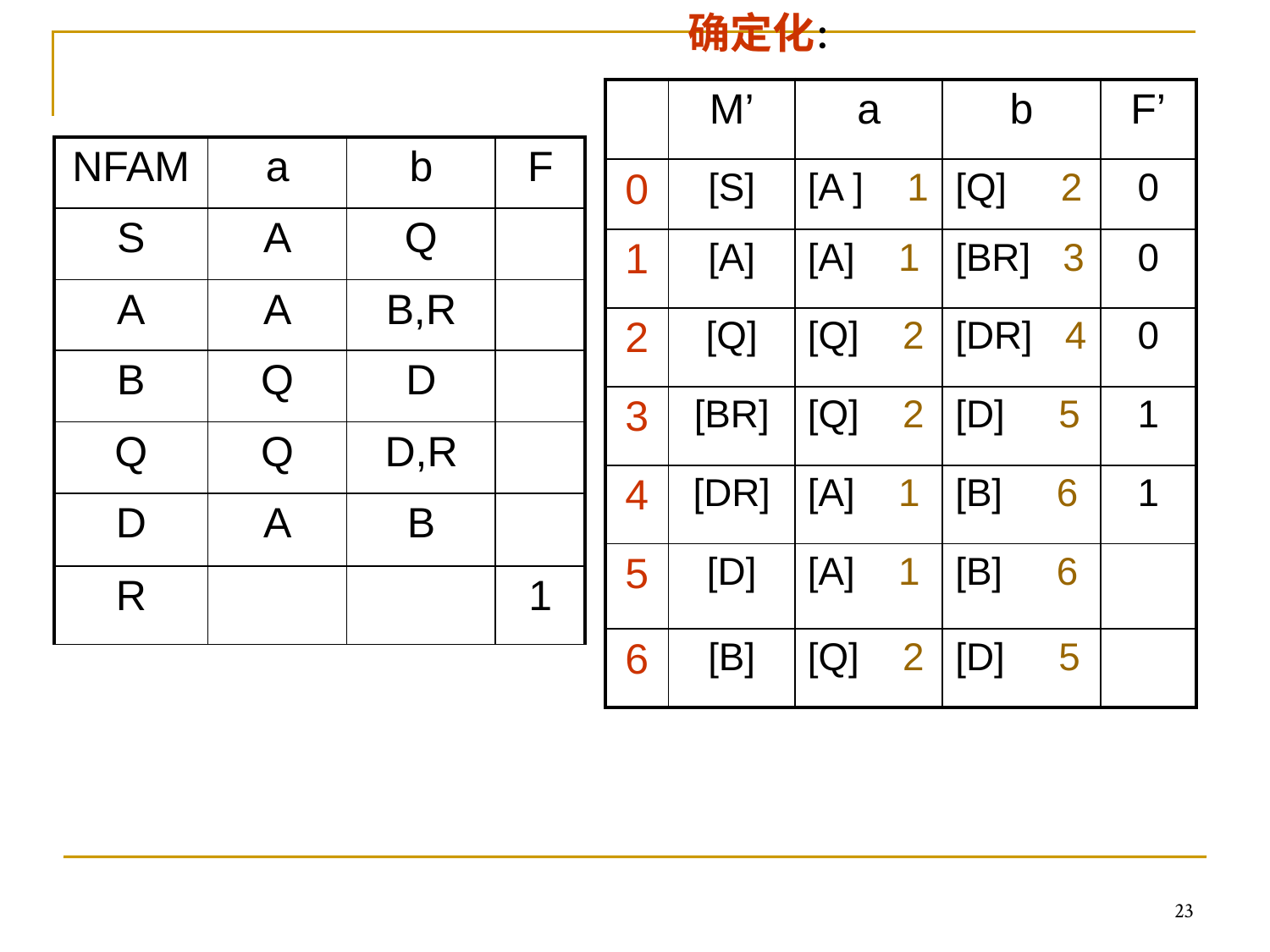

确定化：
|  | M’ | a | b | F’ |
| --- | --- | --- | --- | --- |
| 0 | [S] | [A ] 1 | [Q] 2 | 0 |
| 1 | [A] | [A] 1 | [BR] 3 | 0 |
| 2 | [Q] | [Q] 2 | [DR] 4 | 0 |
| 3 | [BR] | [Q] 2 | [D] 5 | 1 |
| 4 | [DR] | [A] 1 | [B] 6 | 1 |
| 5 | [D] | [A] 1 | [B] 6 |  |
| 6 | [B] | [Q] 2 | [D] 5 |  |
| NFAM | a | b | F |
| --- | --- | --- | --- |
| S | A | Q |  |
| A | A | B,R |  |
| B | Q | D |  |
| Q | Q | D,R |  |
| D | A | B |  |
| R |  |  | 1 |
23